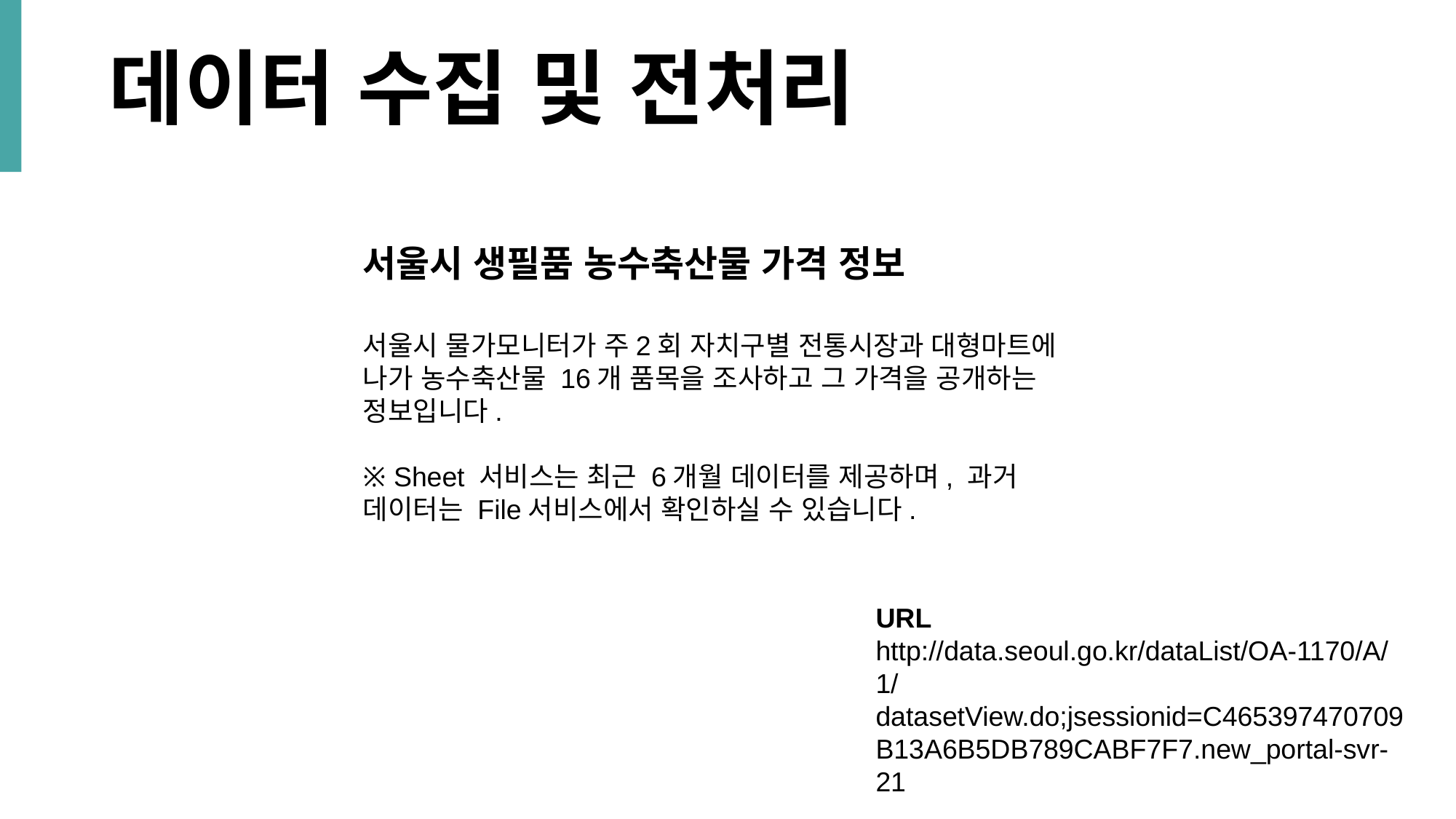

데이터 수집 및 전처리
서울시 생필품 농수축산물 가격 정보

서울시 물가모니터가 주2회 자치구별 전통시장과 대형마트에 나가 농수축산물 16개 품목을 조사하고 그 가격을 공개하는 정보입니다.

※ Sheet 서비스는 최근 6개월 데이터를 제공하며, 과거 데이터는 File서비스에서 확인하실 수 있습니다.
URL
http://data.seoul.go.kr/dataList/OA-1170/A/1/datasetView.do;jsessionid=C465397470709B13A6B5DB789CABF7F7.new_portal-svr-21